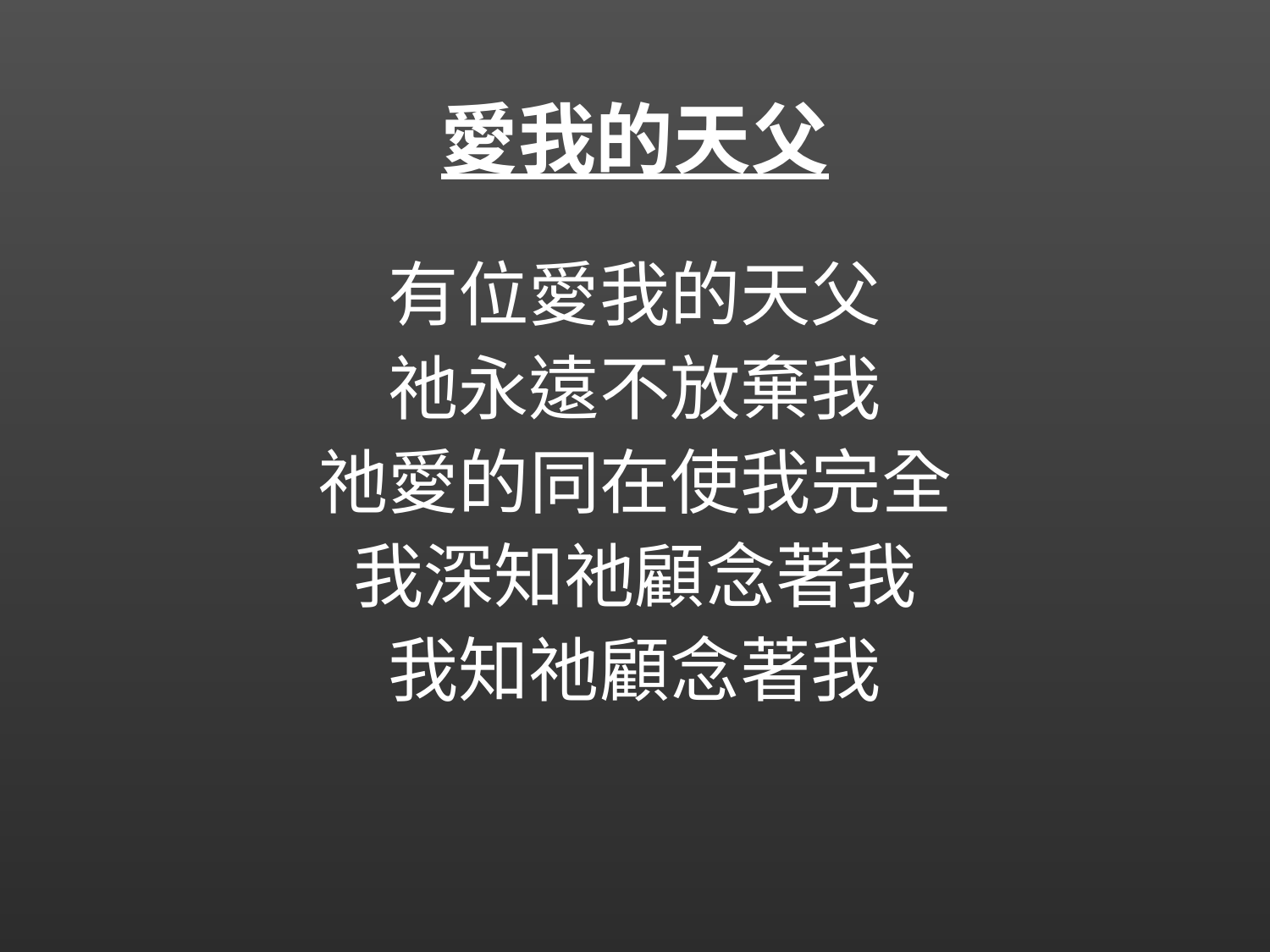

# 愛我的天父
有位愛我的天父
祂永遠不放棄我
祂愛的同在使我完全
我深知祂顧念著我
我知祂顧念著我